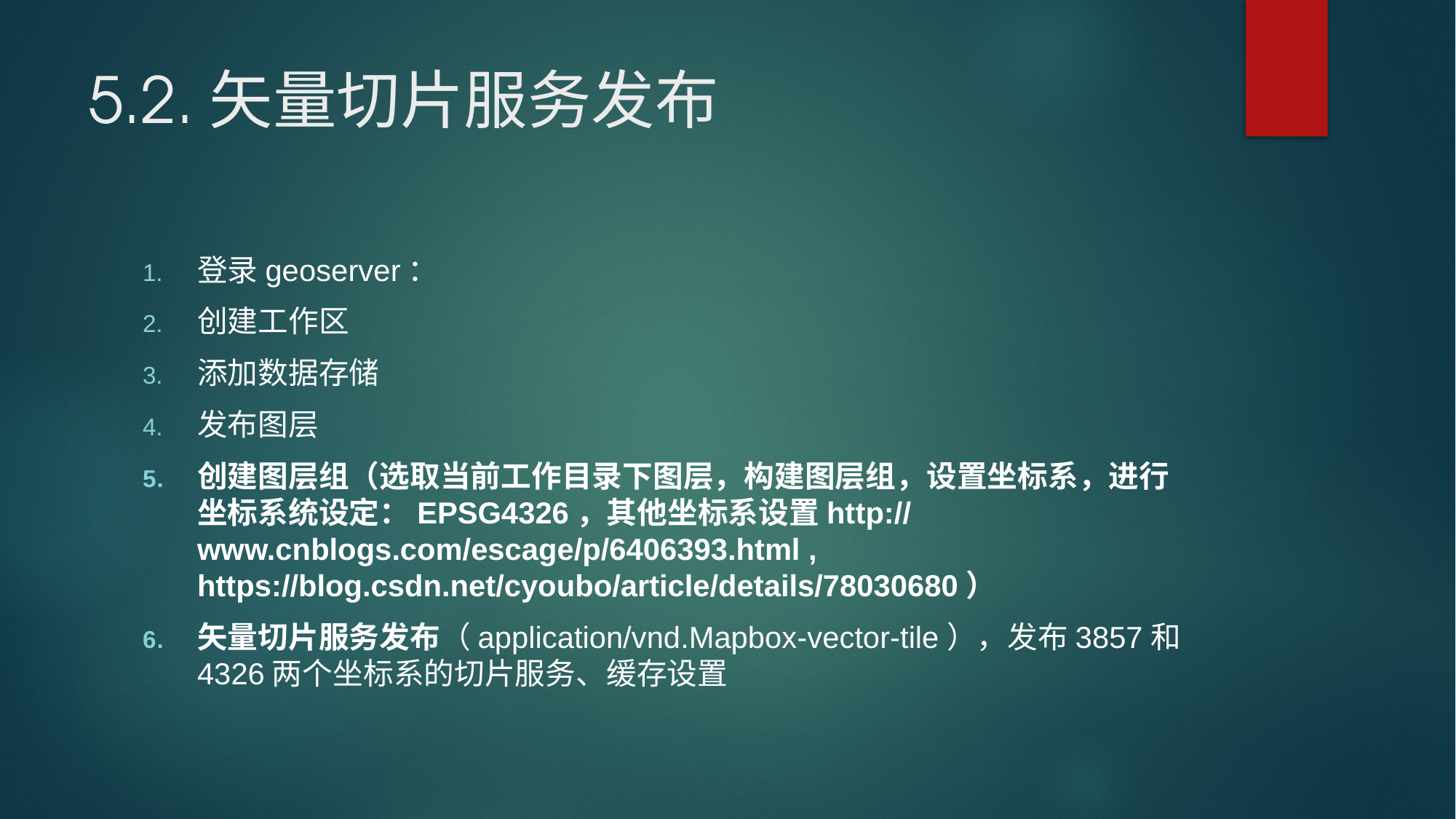

# 5.2.矢量切片服务发布
登录geoserver：
创建工作区
添加数据存储
发布图层
创建图层组（选取当前工作目录下图层，构建图层组，设置坐标系，进行坐标系统设定：EPSG4326，其他坐标系设置http://www.cnblogs.com/escage/p/6406393.html , https://blog.csdn.net/cyoubo/article/details/78030680）
矢量切片服务发布（application/vnd.Mapbox-vector-tile），发布3857和4326两个坐标系的切片服务、缓存设置